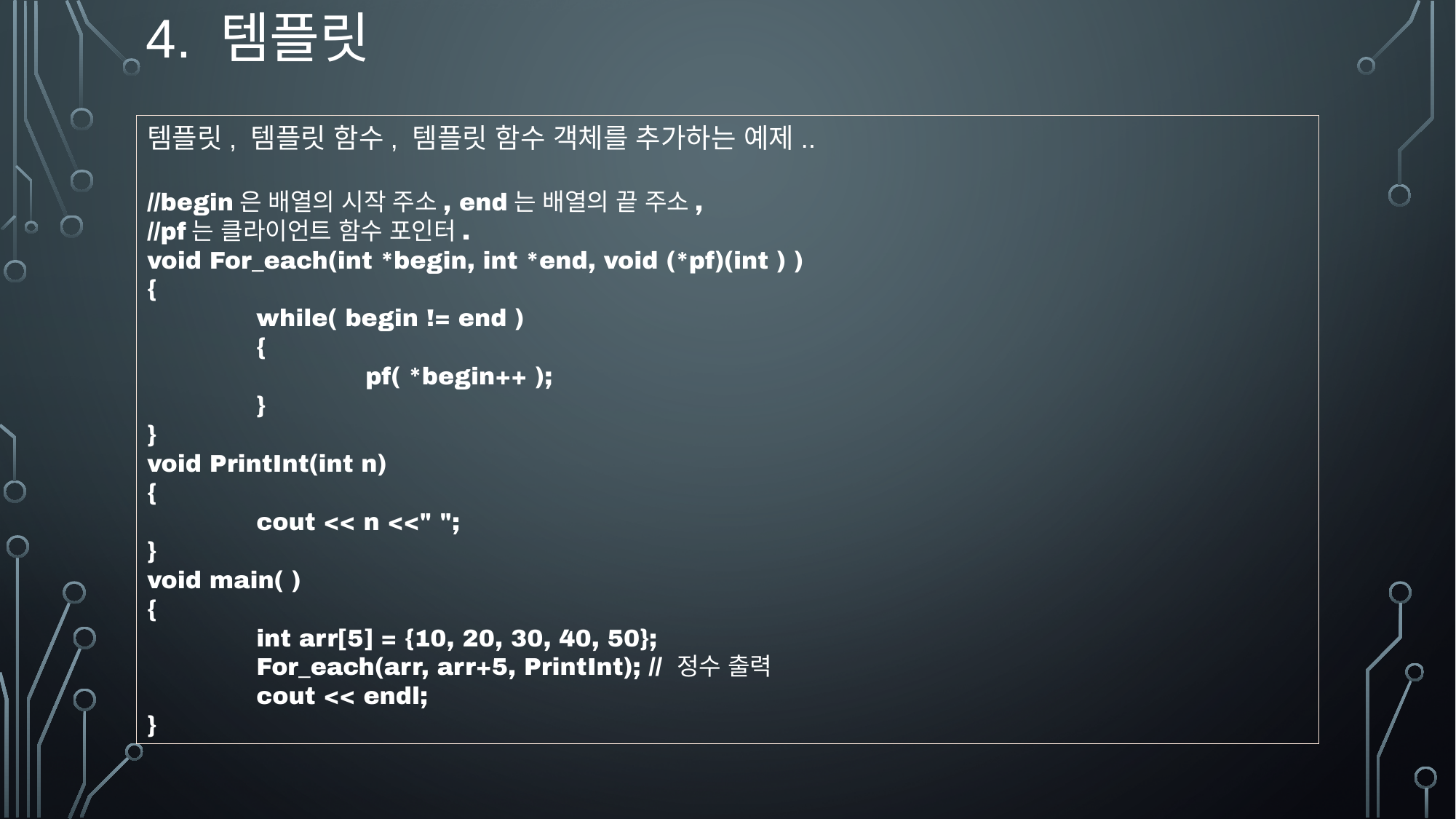

# 4. 템플릿
템플릿, 템플릿 함수, 템플릿 함수 객체를 추가하는 예제..

//begin은 배열의 시작 주소, end는 배열의 끝 주소,
//pf는 클라이언트 함수 포인터.
void For_each(int *begin, int *end, void (*pf)(int ) )
{
    	while( begin != end )
    	{
		pf( *begin++ );
	}
}
void PrintInt(int n)
{
	cout << n <<" ";
}
void main( )
{
	int arr[5] = {10, 20, 30, 40, 50};
	For_each(arr, arr+5, PrintInt); // 정수 출력
	cout << endl;
}